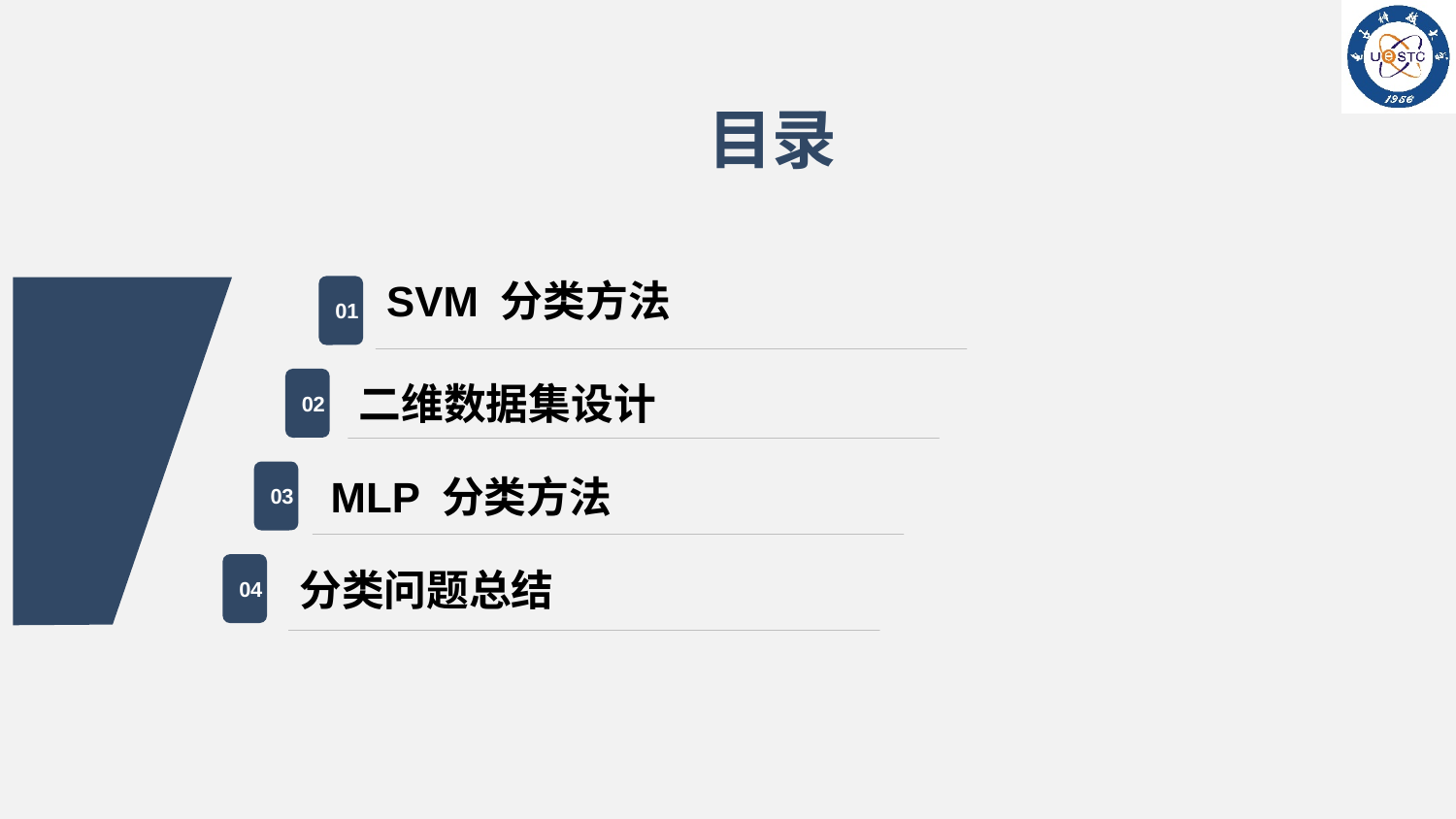

目录

SVM 分类方法

01

二维数据集设计
02
MLP 分类方法
03
分类问题总结
04